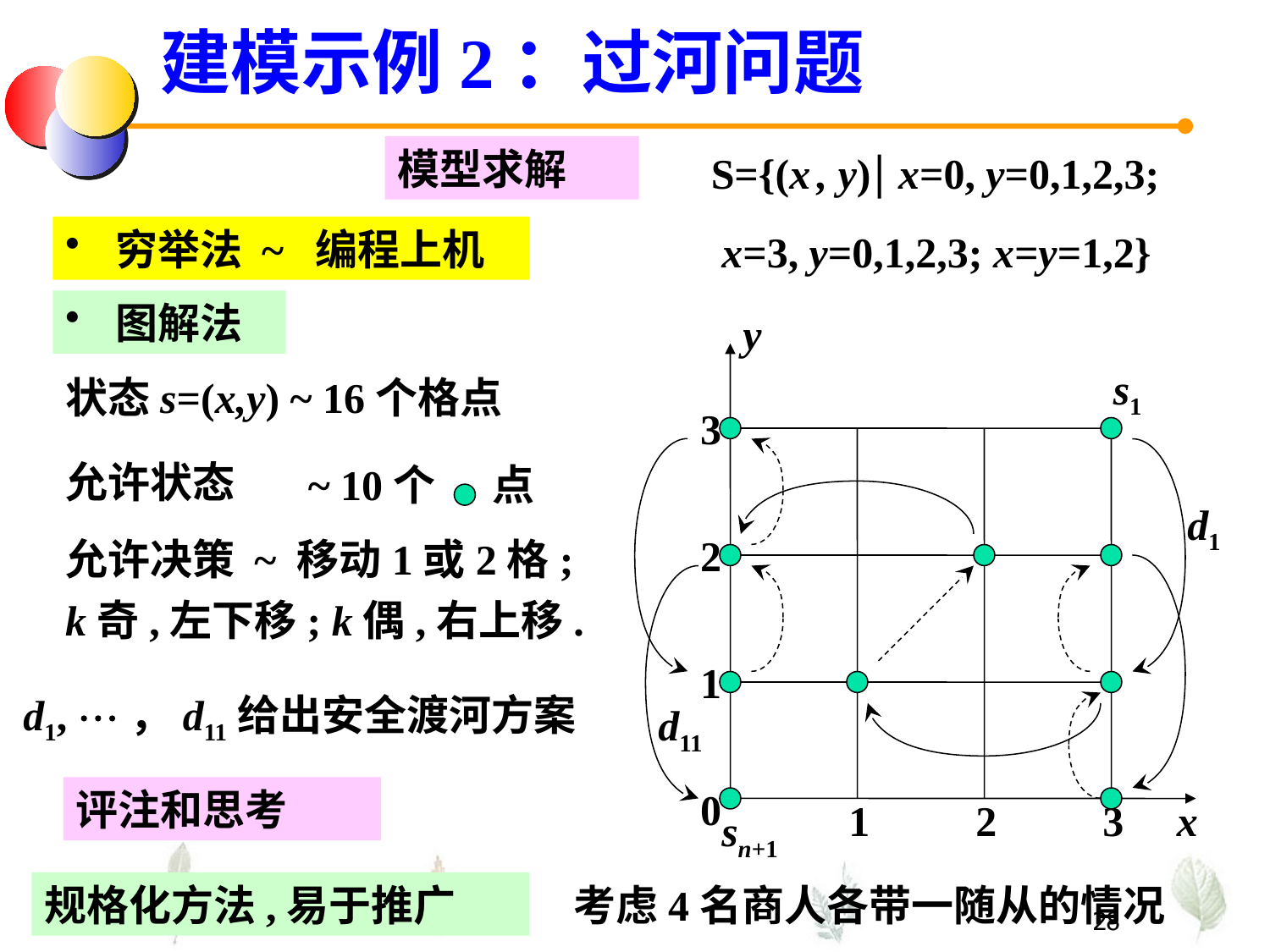

建模示例2：过河问题

模型求解
S={(x , y)| x=0, y=0,1,2,3;
 x=3, y=0,1,2,3; x=y=1,2}
 穷举法 ~  编程上机
 图解法
y

3

2

1

0
1
2
3
x

s1
状态s=(x,y) ~ 16个格点

d1
允许状态
 ~ 10个      点

允许决策 ~ 移动1或2格; k奇,左下移; k偶,右上移.

d11

d1, …，d11给出安全渡河方案

评注和思考
sn+1

规格化方法,易于推广
考虑4名商人各带一随从的情况
28